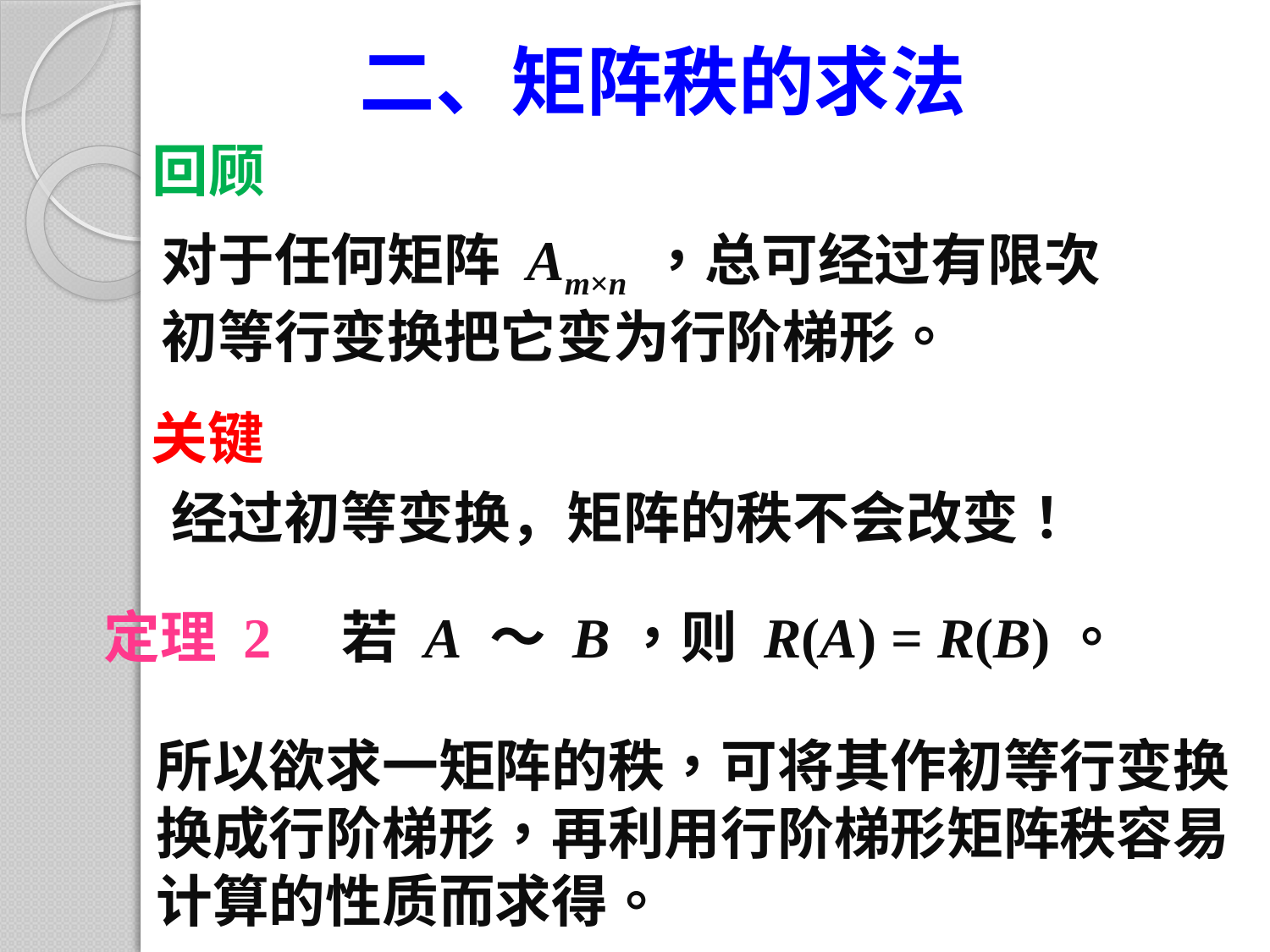

# 二、矩阵秩的求法
回顾
对于任何矩阵 Am×n ，总可经过有限次
初等行变换把它变为行阶梯形。

关键
经过初等变换，矩阵的秩不会改变！
定理 2    若 A ～ B，则 R(A) = R(B)。
所以欲求一矩阵的秩，可将其作初等行变换
换成行阶梯形，再利用行阶梯形矩阵秩容易
计算的性质而求得。